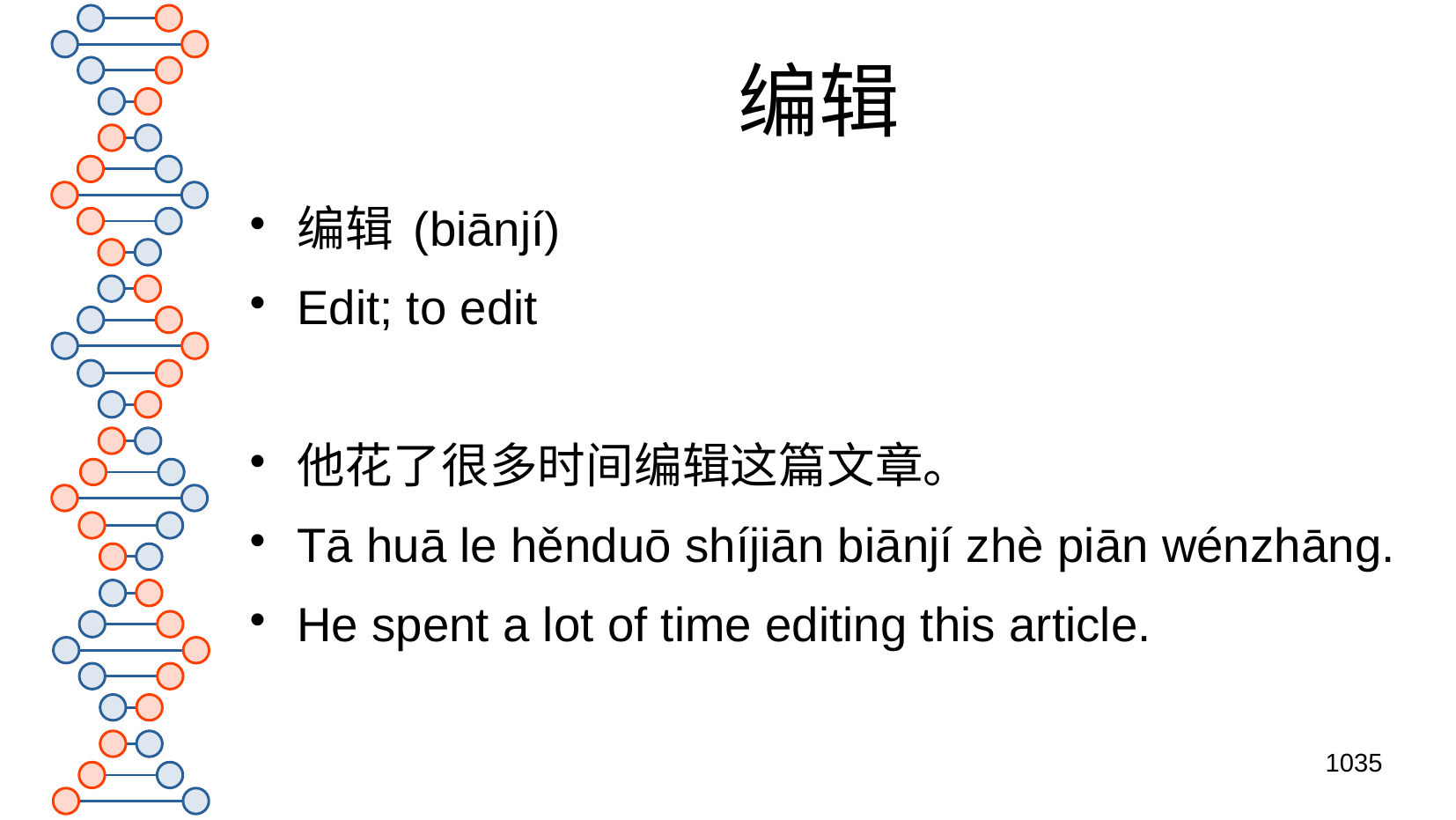

# 编辑
编辑 (biānjí)
Edit; to edit

他花了很多时间编辑这篇文章。
Tā huā le hěnduō shíjiān biānjí zhè piān wénzhāng.
He spent a lot of time editing this article.

1035